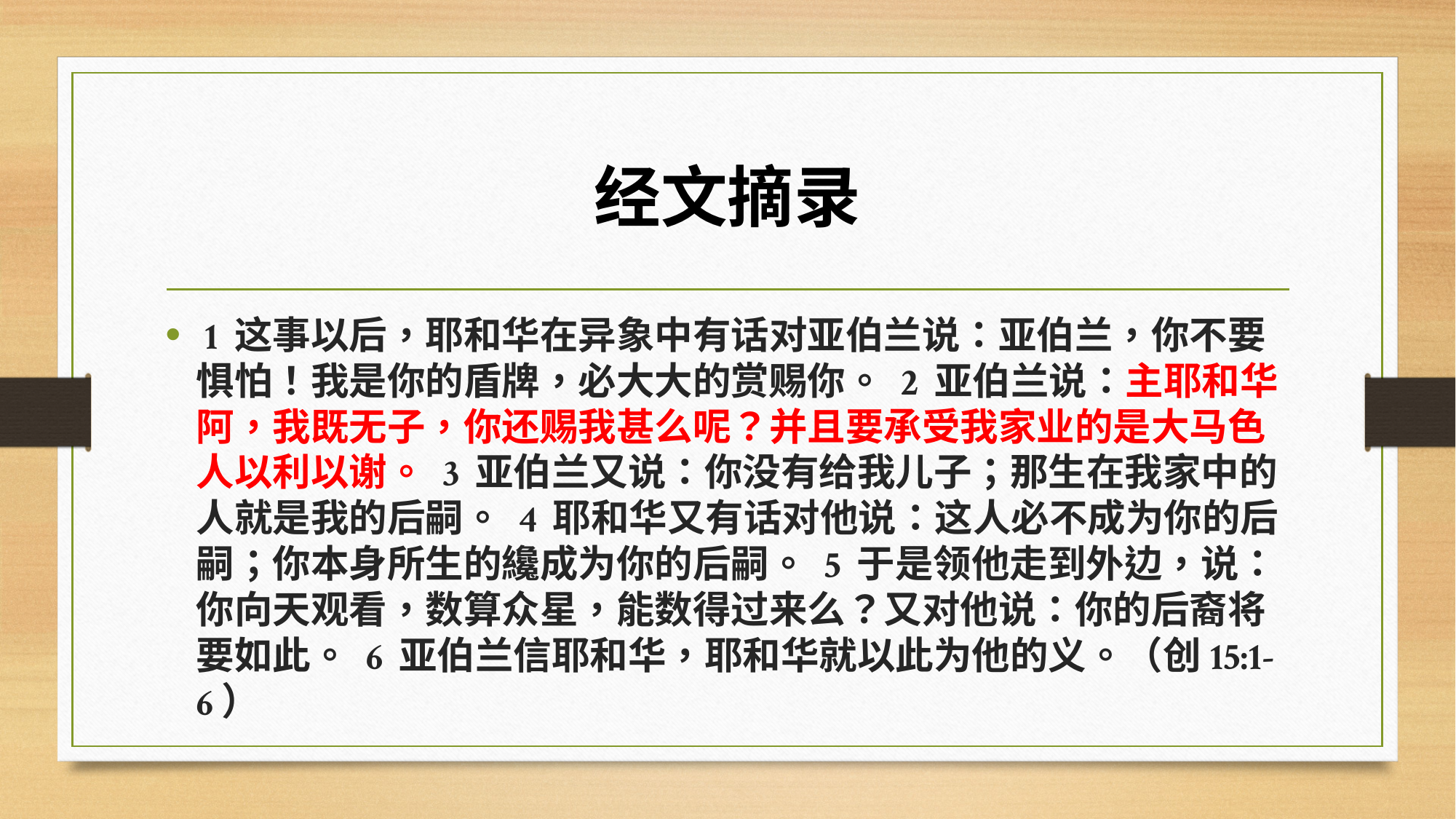

# 经文摘录
 1 这事以后，耶和华在异象中有话对亚伯兰说：亚伯兰，你不要惧怕！我是你的盾牌，必大大的赏赐你。 2 亚伯兰说：主耶和华阿，我既无子，你还赐我甚么呢？并且要承受我家业的是大马色人以利以谢。 3 亚伯兰又说：你没有给我儿子；那生在我家中的人就是我的后嗣。 4 耶和华又有话对他说：这人必不成为你的后嗣；你本身所生的纔成为你的后嗣。 5 于是领他走到外边，说：你向天观看，数算众星，能数得过来么？又对他说：你的后裔将要如此。 6 亚伯兰信耶和华，耶和华就以此为他的义。（创15:1-6）